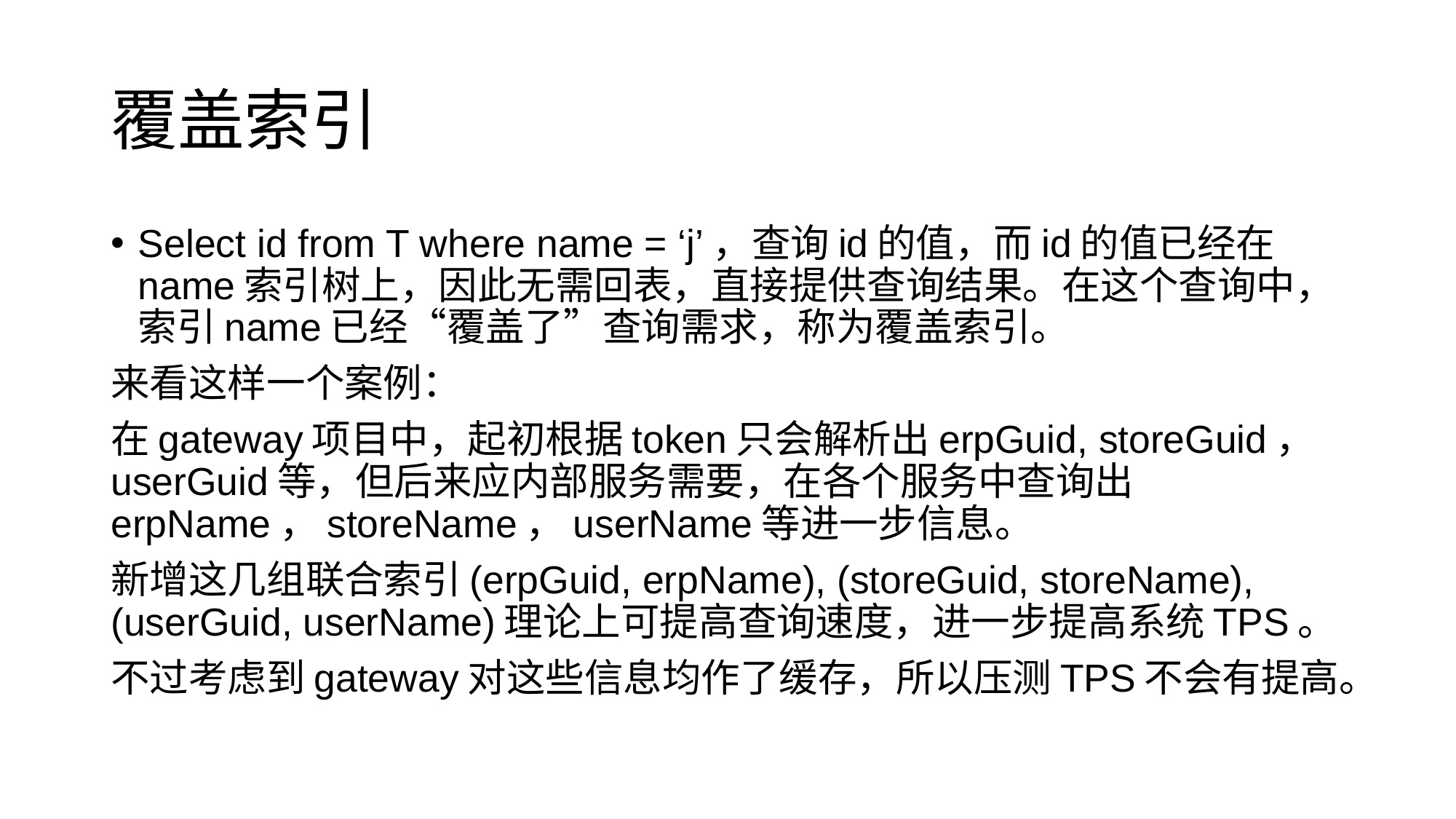

# 覆盖索引
Select id from T where name = ‘j’，查询id的值，而id的值已经在name索引树上，因此无需回表，直接提供查询结果。在这个查询中，索引name已经“覆盖了”查询需求，称为覆盖索引。
来看这样一个案例：
在gateway项目中，起初根据token只会解析出erpGuid, storeGuid，userGuid等，但后来应内部服务需要，在各个服务中查询出erpName，storeName，userName等进一步信息。
新增这几组联合索引(erpGuid, erpName), (storeGuid, storeName), (userGuid, userName)理论上可提高查询速度，进一步提高系统TPS。
不过考虑到gateway对这些信息均作了缓存，所以压测TPS不会有提高。